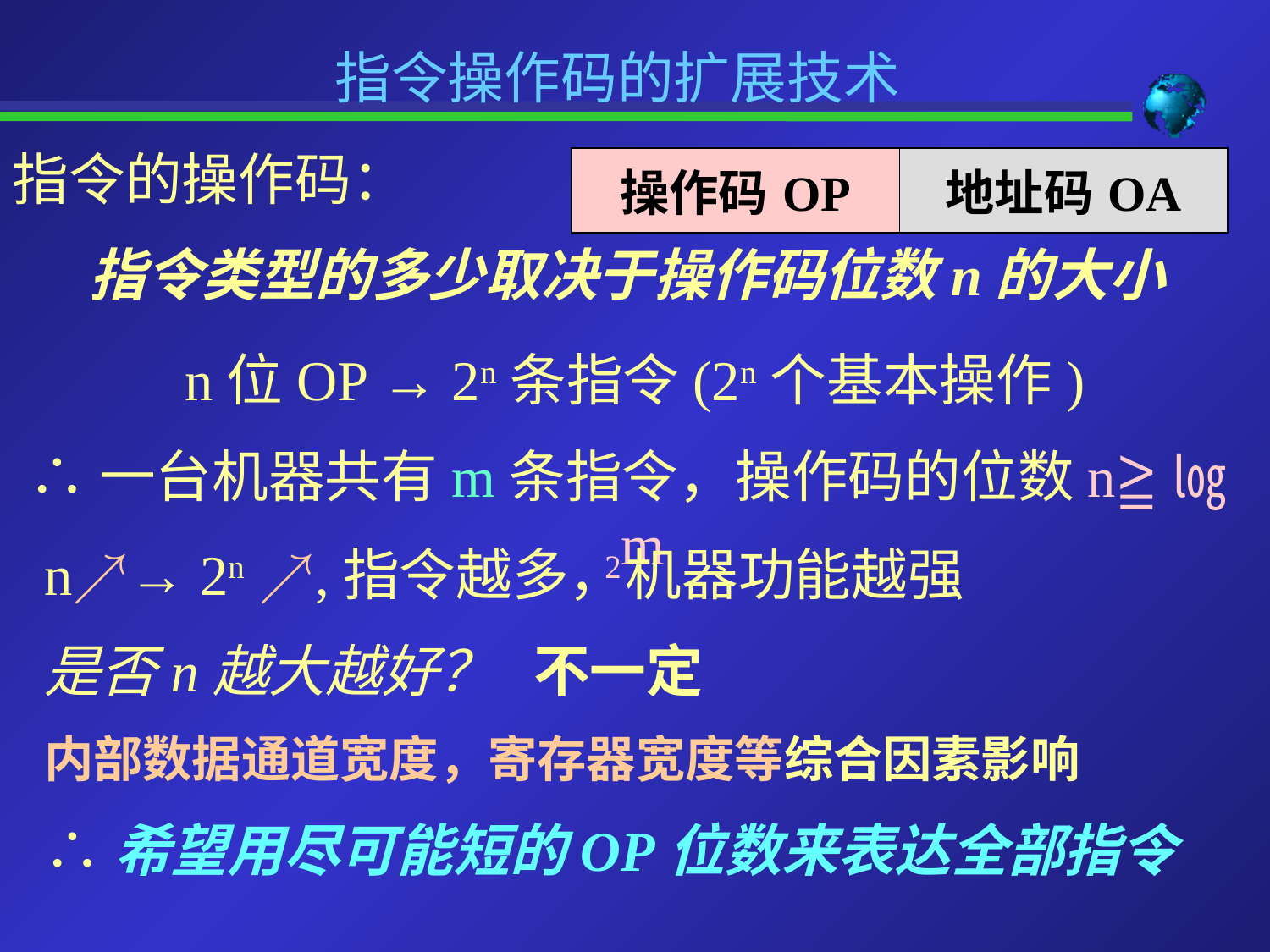

指令操作码的扩展技术
指令的操作码：
     指令类型的多少取决于操作码位数n的大小
| 操作码OP | 地址码OA |
| --- | --- |
n位OP → 2n条指令(2n个基本操作)
∴一台机器共有m条指令，操作码的位数n≧㏒2m
n↗→ 2n ↗,指令越多，机器功能越强
是否n越大越好？   不一定
内部数据通道宽度，寄存器宽度等综合因素影响
∴希望用尽可能短的OP位数来表达全部指令
9